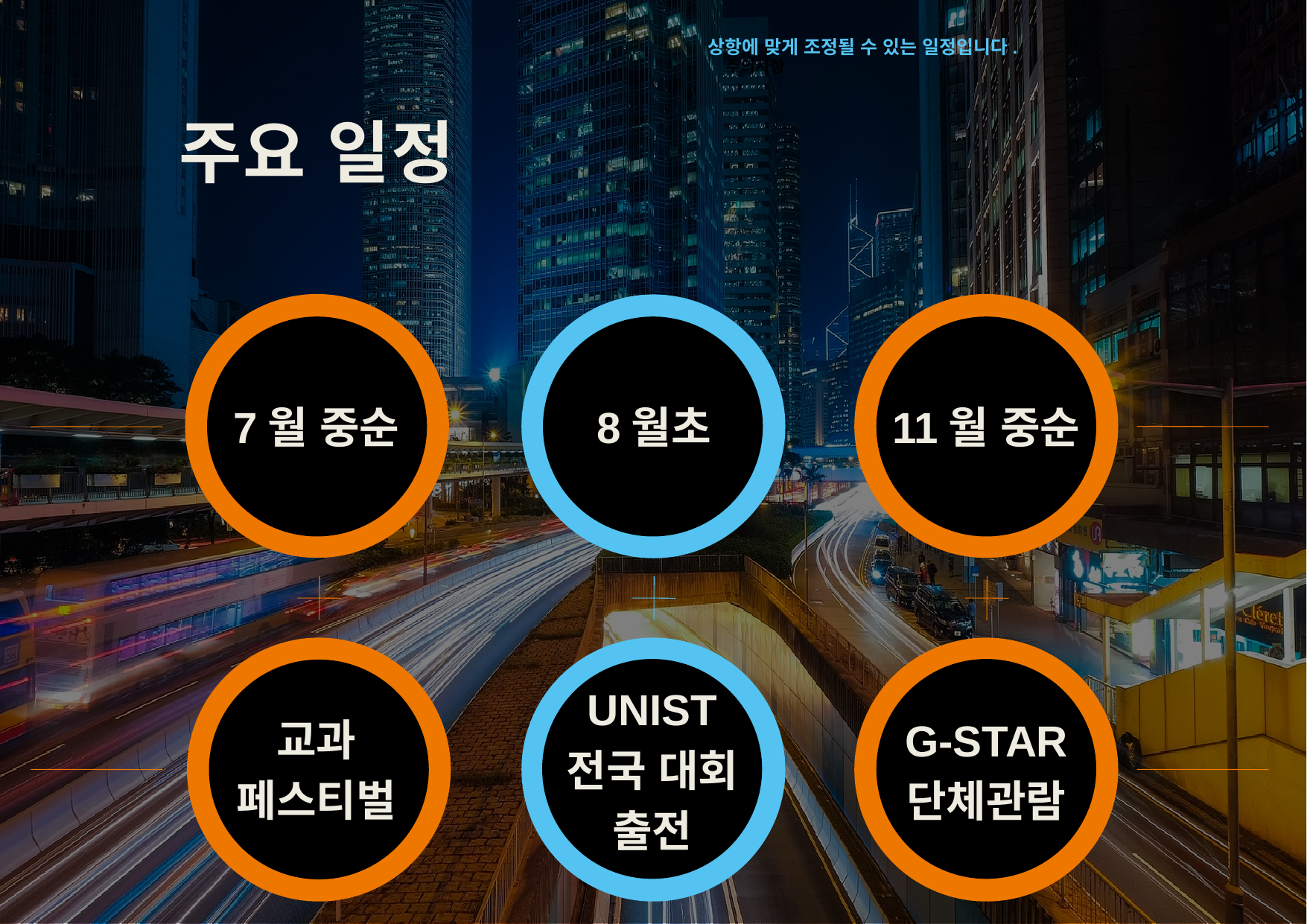

상항에 맞게 조정될 수 있는 일정입니다.

주의사항
주요 일정

7월 중순
8월초
11월 중순

교과
페스티벌
UNIST
전국 대회
출전
G-STAR
단체관람